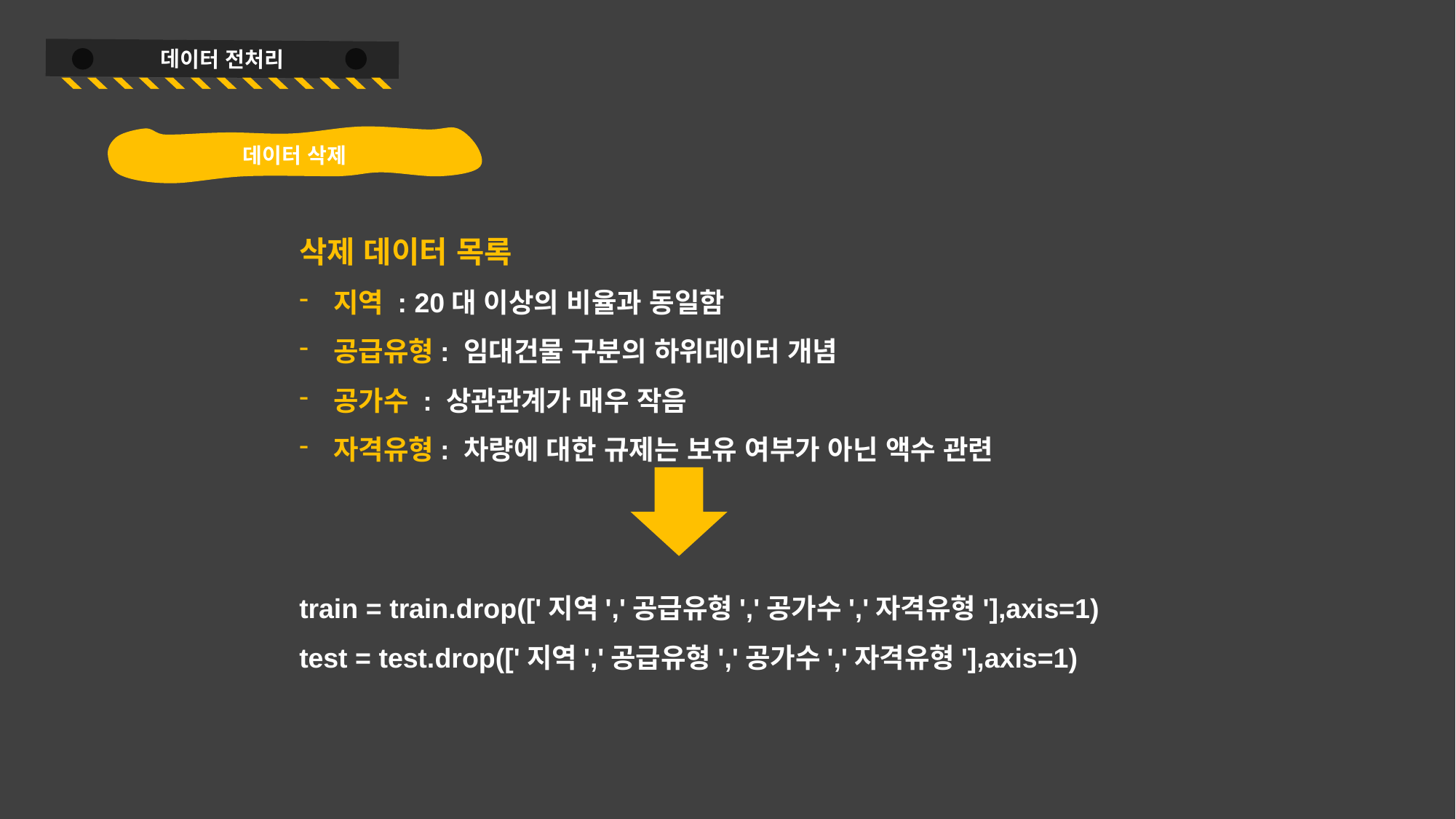

데이터 전처리

데이터 삭제
삭제 데이터 목록
지역 : 20대 이상의 비율과 동일함
공급유형: 임대건물 구분의 하위데이터 개념
공가수 : 상관관계가 매우 작음
자격유형: 차량에 대한 규제는 보유 여부가 아닌 액수 관련

train = train.drop(['지역','공급유형','공가수','자격유형'],axis=1)
test = test.drop(['지역','공급유형','공가수','자격유형'],axis=1)